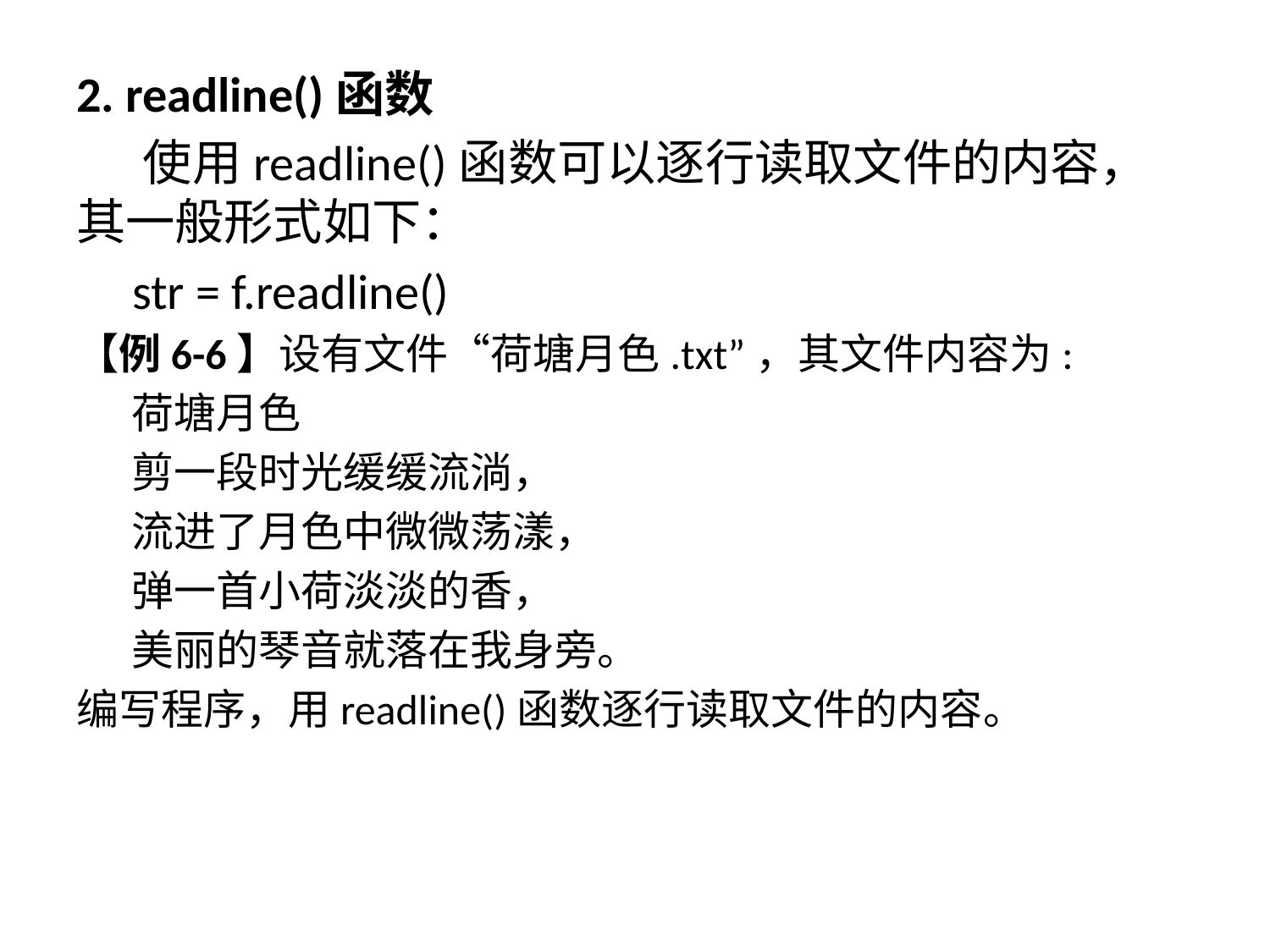

2. readline()函数
     使用readline()函数可以逐行读取文件的内容，其一般形式如下：
     str = f.readline()
【例6-6】设有文件“荷塘月色.txt”，其文件内容为:
荷塘月色
剪一段时光缓缓流淌，
流进了月色中微微荡漾，
弹一首小荷淡淡的香，
美丽的琴音就落在我身旁。
编写程序，用readline()函数逐行读取文件的内容。